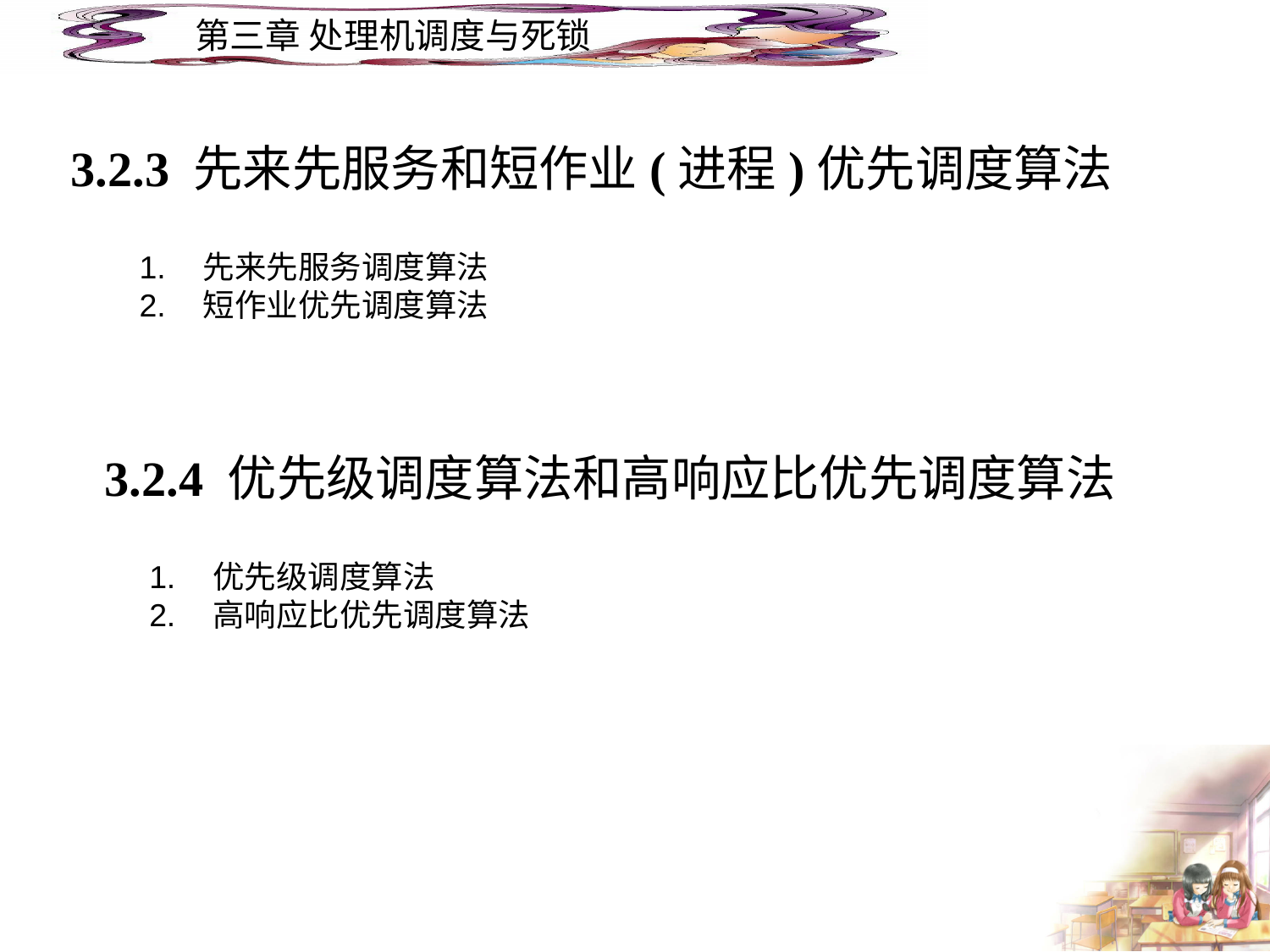

3.2.3 先来先服务和短作业(进程)优先调度算法
先来先服务调度算法
短作业优先调度算法
3.2.4 优先级调度算法和高响应比优先调度算法
优先级调度算法
高响应比优先调度算法